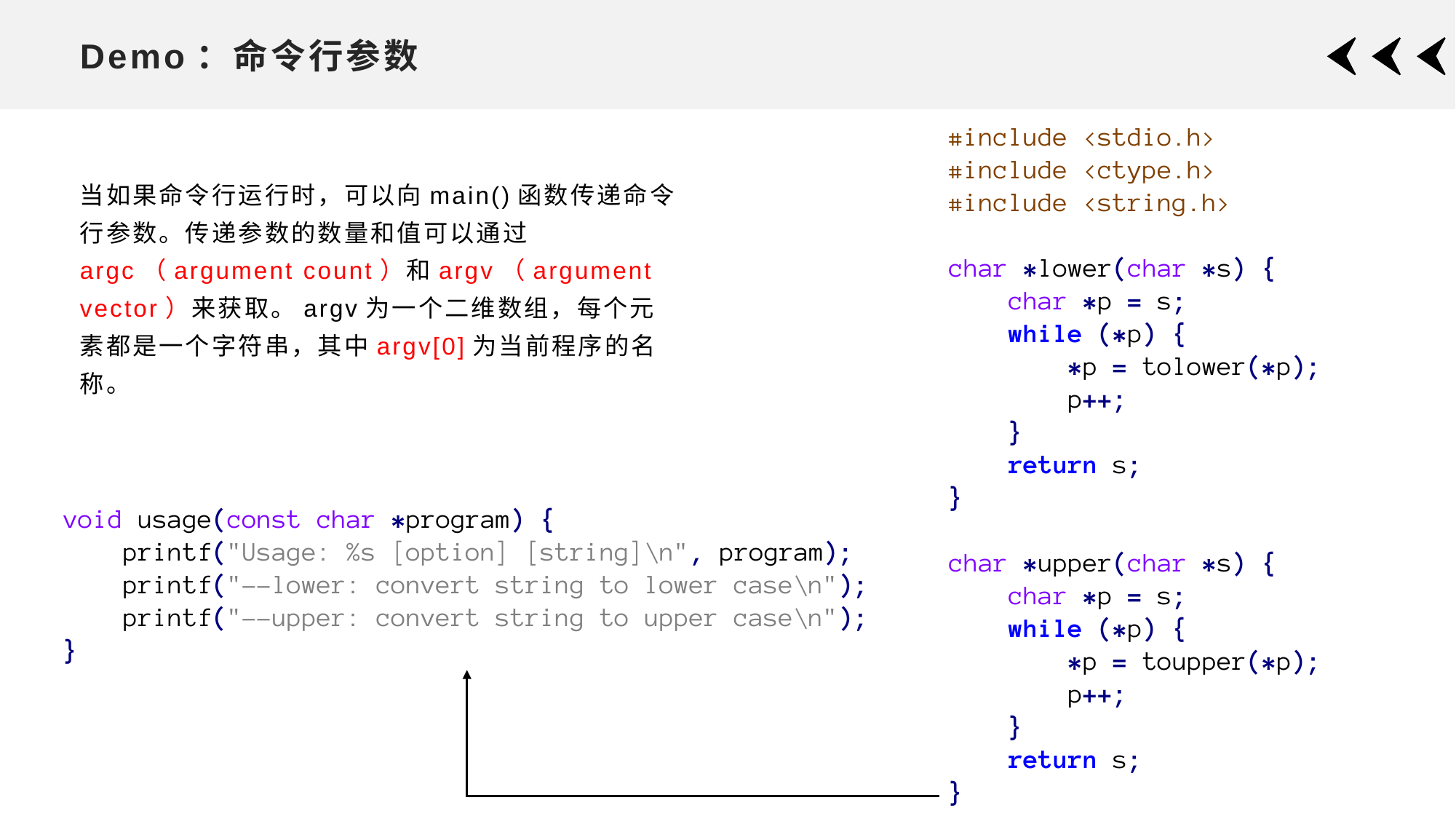

# Demo：命令行参数
#include <stdio.h>
#include <ctype.h>
#include <string.h>

char *lower(char *s) {
    char *p = s;
    while (*p) {
        *p = tolower(*p);
        p++;
    }
    return s;
}

char *upper(char *s) {
    char *p = s;
    while (*p) {
        *p = toupper(*p);
        p++;
    }
    return s;
}
当如果命令行运行时，可以向main()函数传递命令行参数。传递参数的数量和值可以通过argc（argument count）和argv（argument vector）来获取。argv为一个二维数组，每个元素都是一个字符串，其中argv[0]为当前程序的名称。
void usage(const char *program) {
    printf("Usage: %s [option] [string]\n", program);
    printf("--lower: convert string to lower case\n");
    printf("--upper: convert string to upper case\n");
}